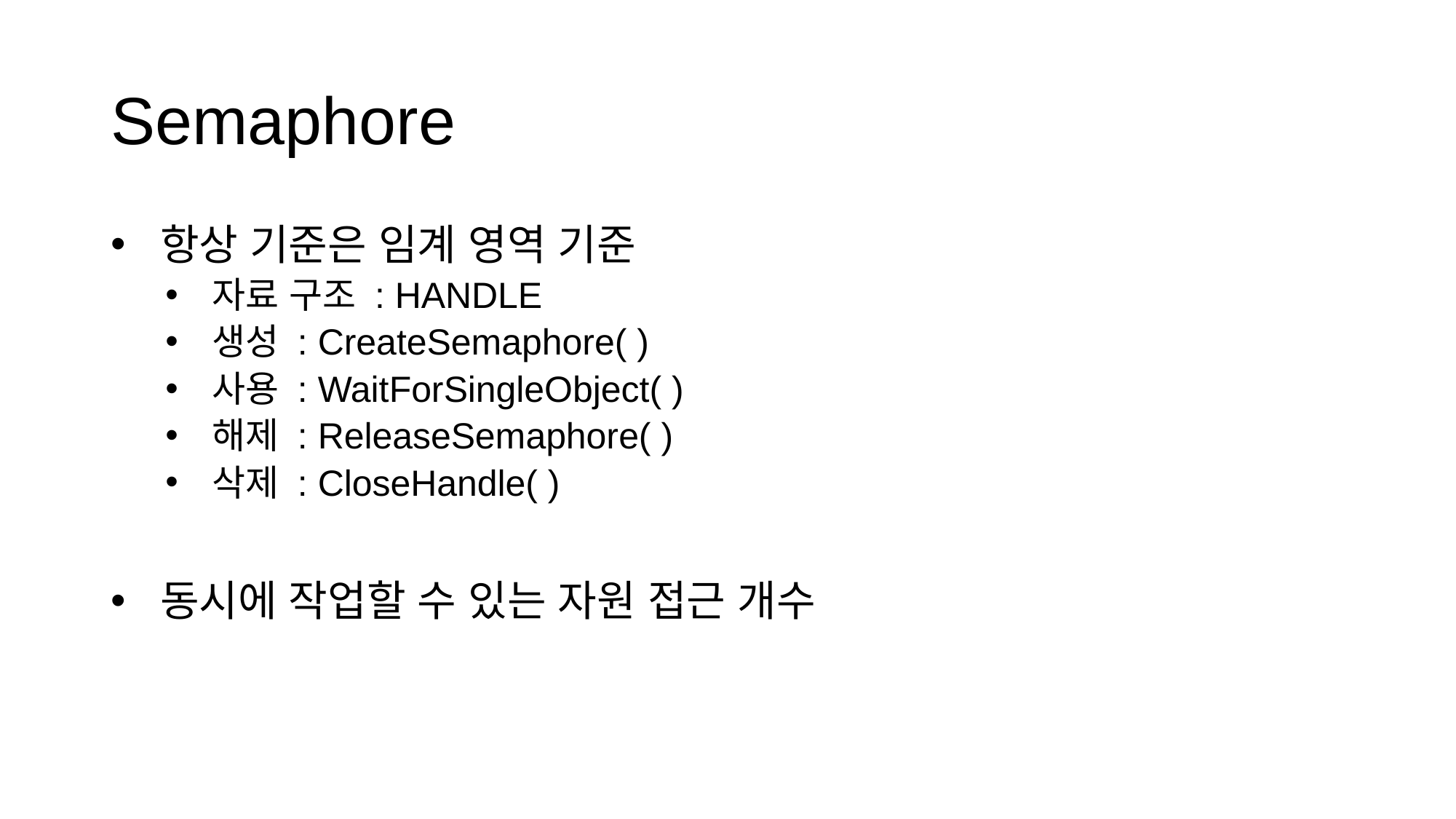

# Semaphore
 항상 기준은 임계 영역 기준
 자료 구조 : HANDLE
 생성 : CreateSemaphore( )
 사용 : WaitForSingleObject( )
 해제 : ReleaseSemaphore( )
 삭제 : CloseHandle( )

 동시에 작업할 수 있는 자원 접근 개수